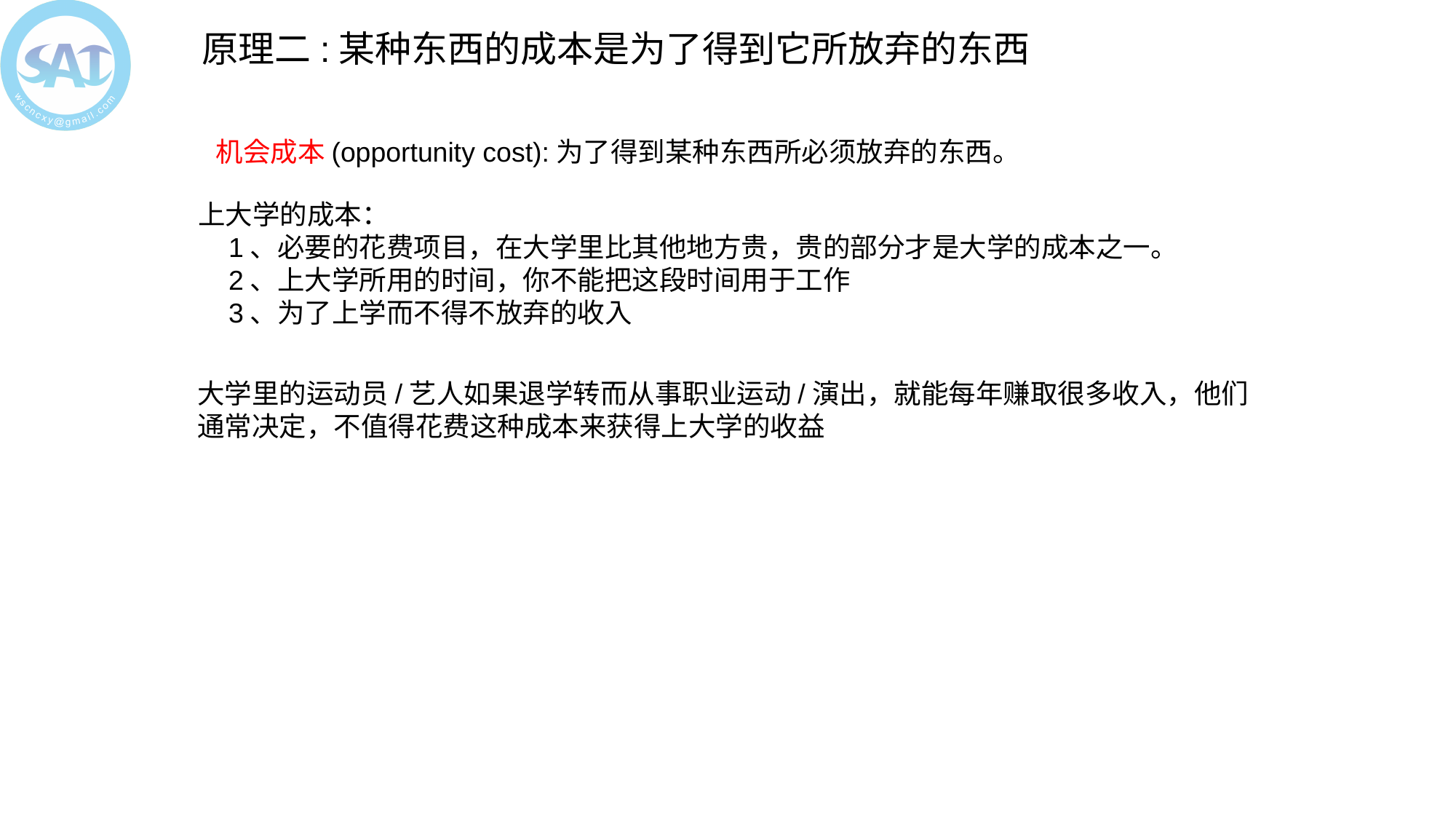

原理二:某种东西的成本是为了得到它所放弃的东西
机会成本(opportunity cost):为了得到某种东西所必须放弃的东西。
上大学的成本：
    1、必要的花费项目，在大学里比其他地方贵，贵的部分才是大学的成本之一。
    2、上大学所用的时间，你不能把这段时间用于工作
    3、为了上学而不得不放弃的收入
大学里的运动员/艺人如果退学转而从事职业运动/演出，就能每年赚取很多收入，他们通常决定，不值得花费这种成本来获得上大学的收益